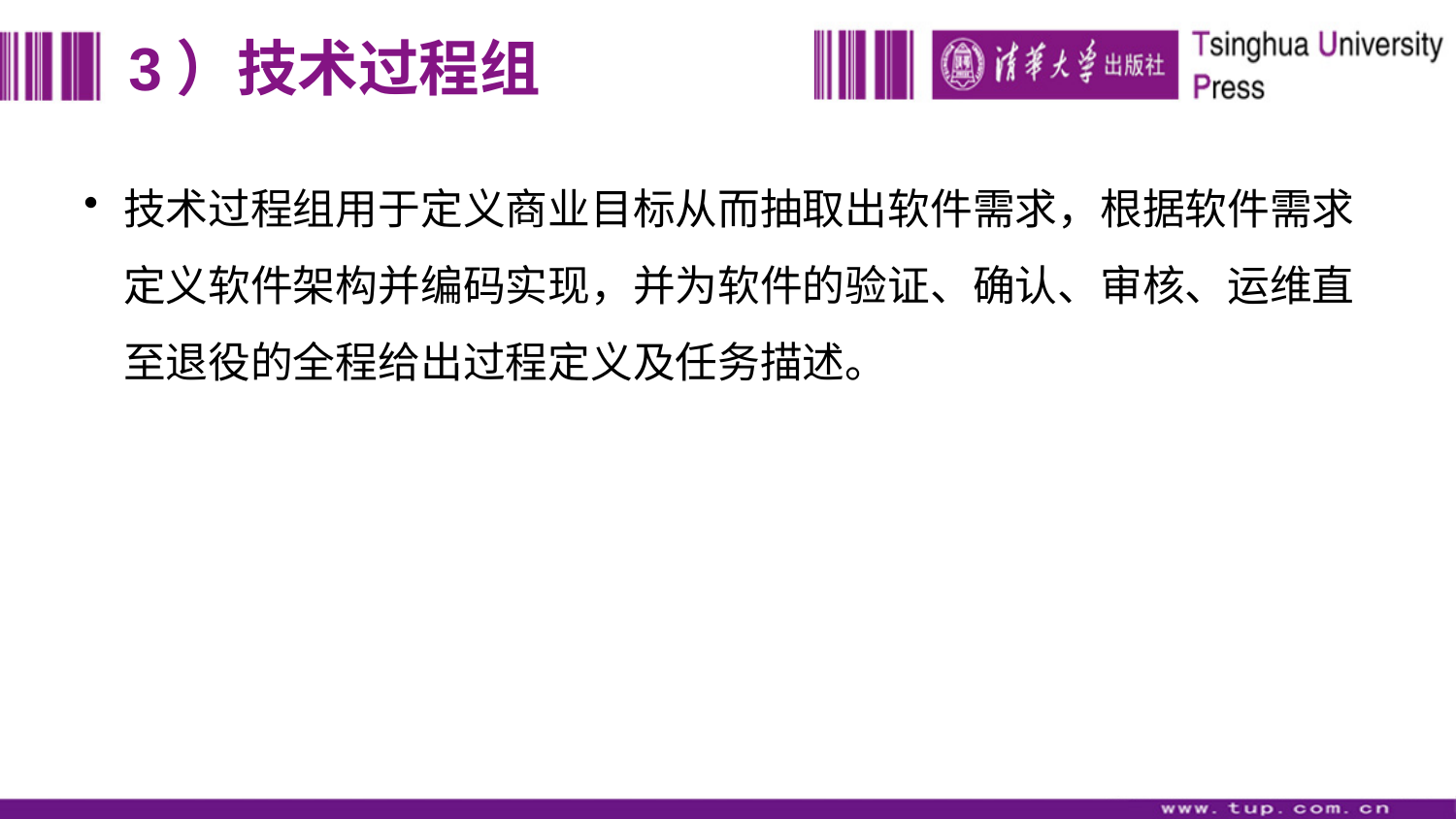

# 3）技术过程组
技术过程组用于定义商业目标从而抽取出软件需求，根据软件需求定义软件架构并编码实现，并为软件的验证、确认、审核、运维直至退役的全程给出过程定义及任务描述。